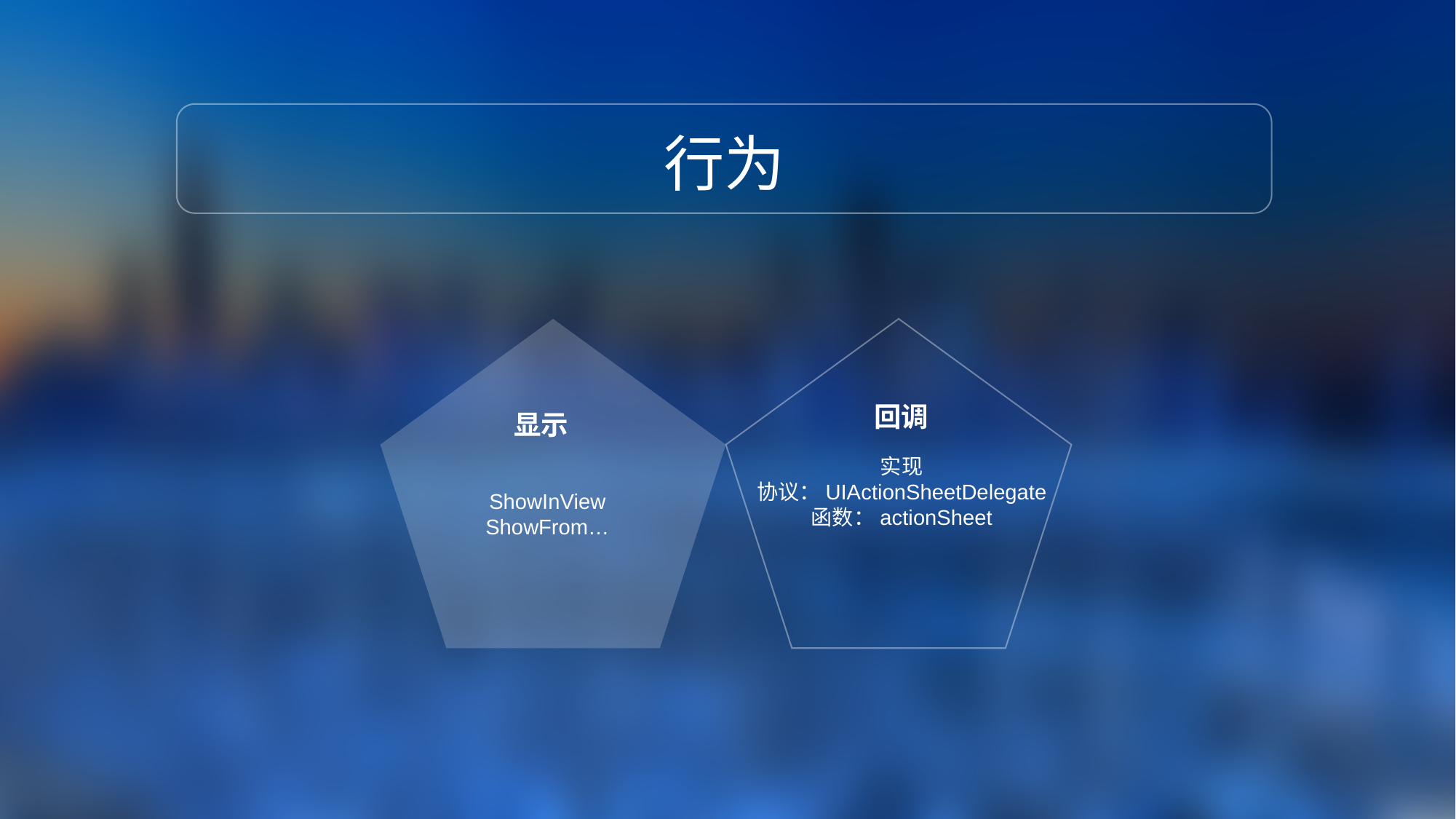

行为

回调
显示
实现
协议：UIActionSheetDelegate
函数：actionSheet

ShowInView
ShowFrom…